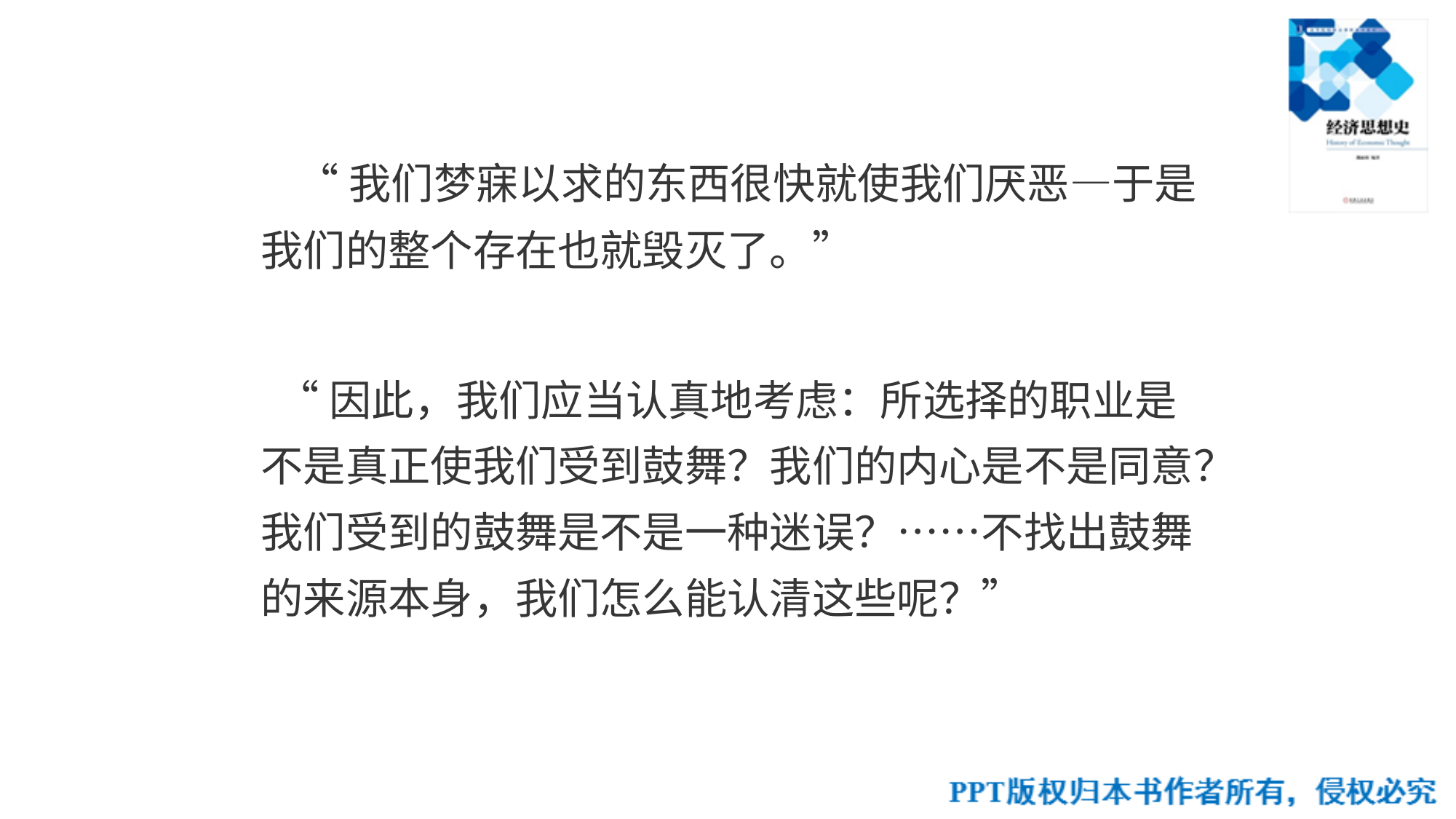

“我们梦寐以求的东西很快就使我们厌恶—于是我们的整个存在也就毁灭了。”

      “因此，我们应当认真地考虑：所选择的职业是不是真正使我们受到鼓舞？我们的内心是不是同意？我们受到的鼓舞是不是一种迷误？……不找出鼓舞的来源本身，我们怎么能认清这些呢？”